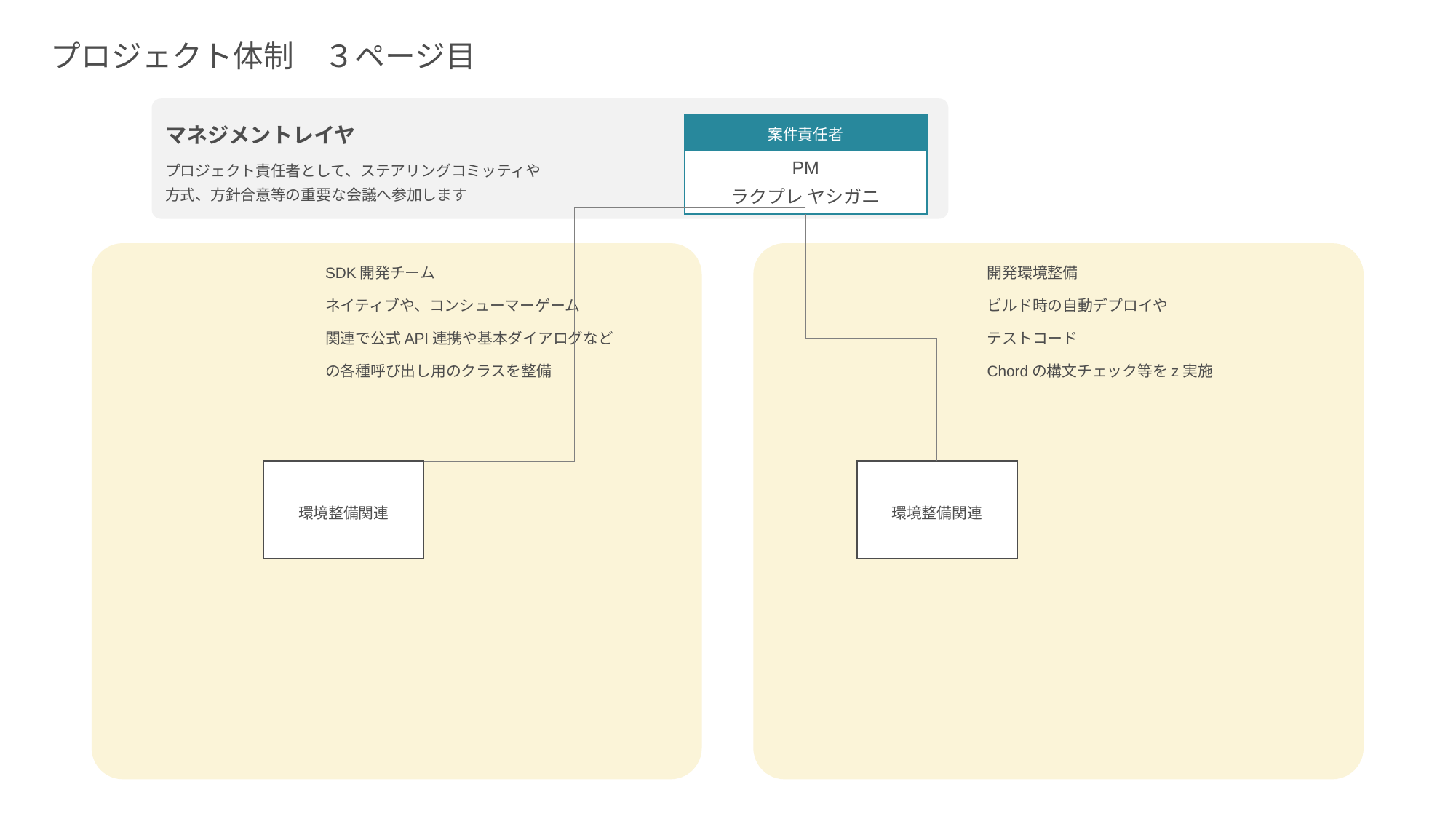

# プロジェクト体制　３ページ目
マネジメントレイヤ
プロジェクト責任者として、ステアリングコミッティや
方式、方針合意等の重要な会議へ参加します
| 案件責任者 |
| --- |
| PM ラクプレ ヤシガニ |
SDK開発チーム
ネイティブや、コンシューマーゲーム
関連で公式API連携や基本ダイアログなど
の各種呼び出し用のクラスを整備

開発環境整備
ビルド時の自動デプロイや
テストコード
Chordの構文チェック等をz実施

環境整備関連
環境整備関連